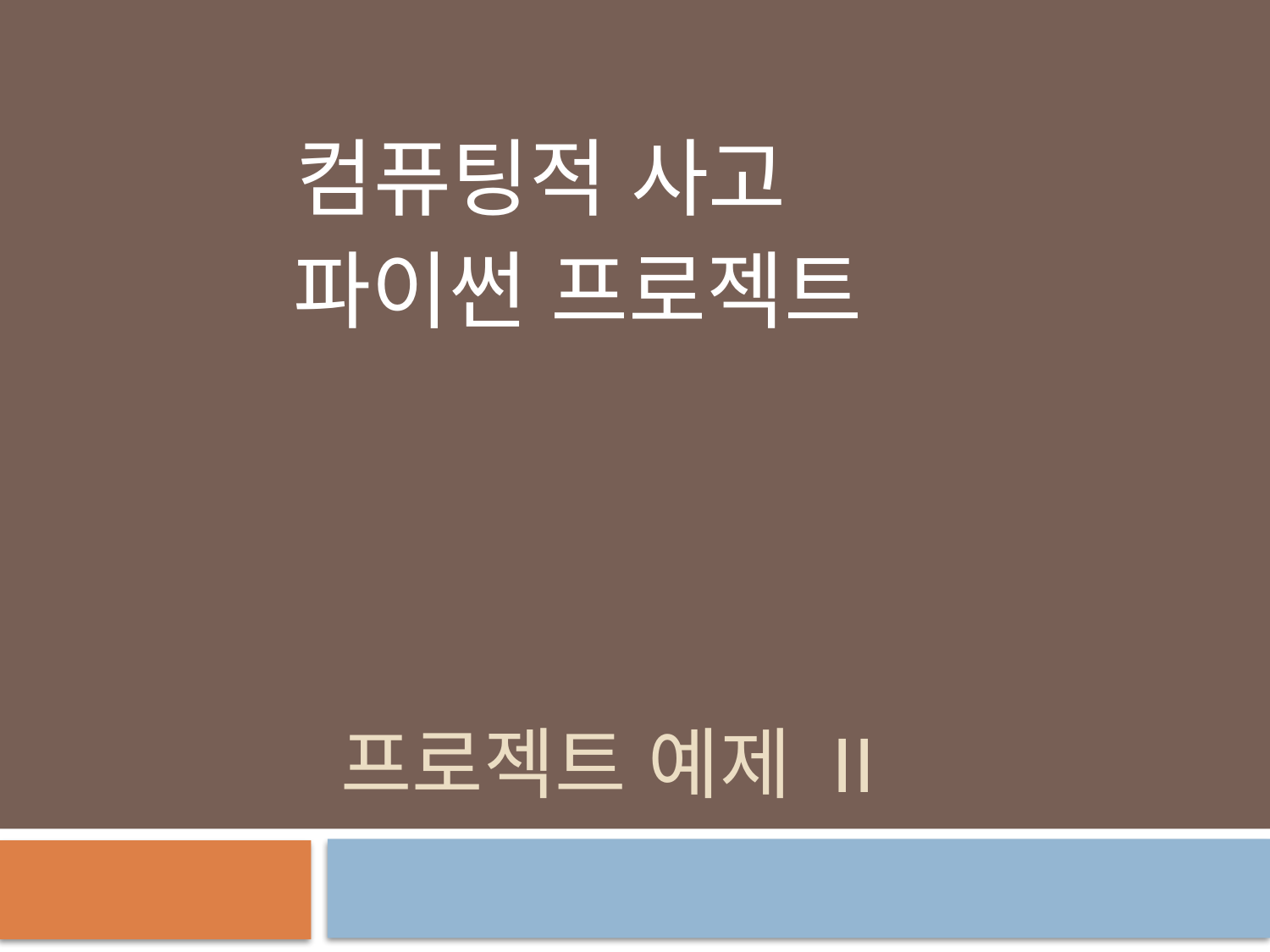

컴퓨팅적 사고
파이썬 프로젝트
# 프로젝트 예제 II